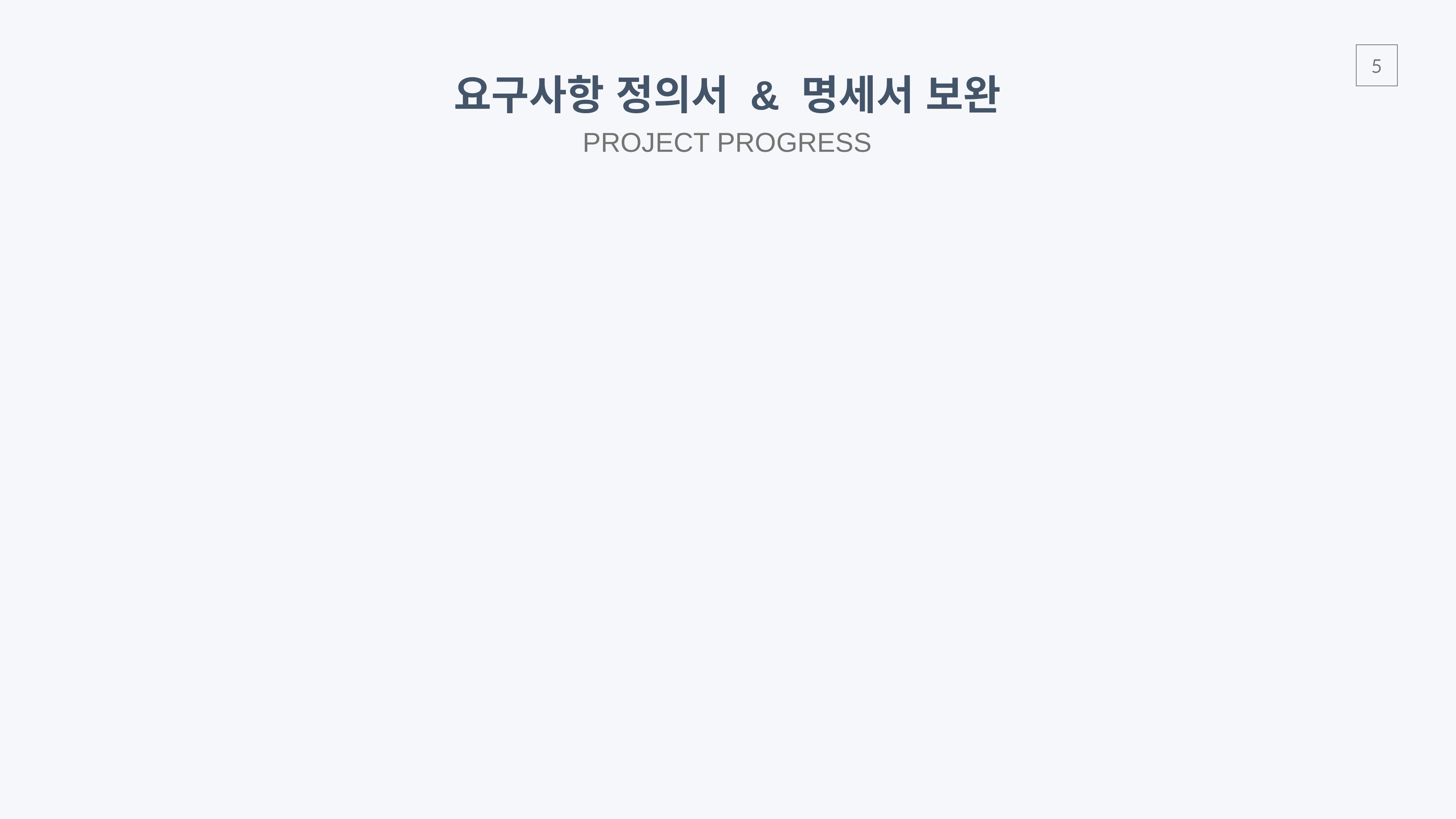

요구사항 정의서 & 명세서 보완
PROJECT PROGRESS